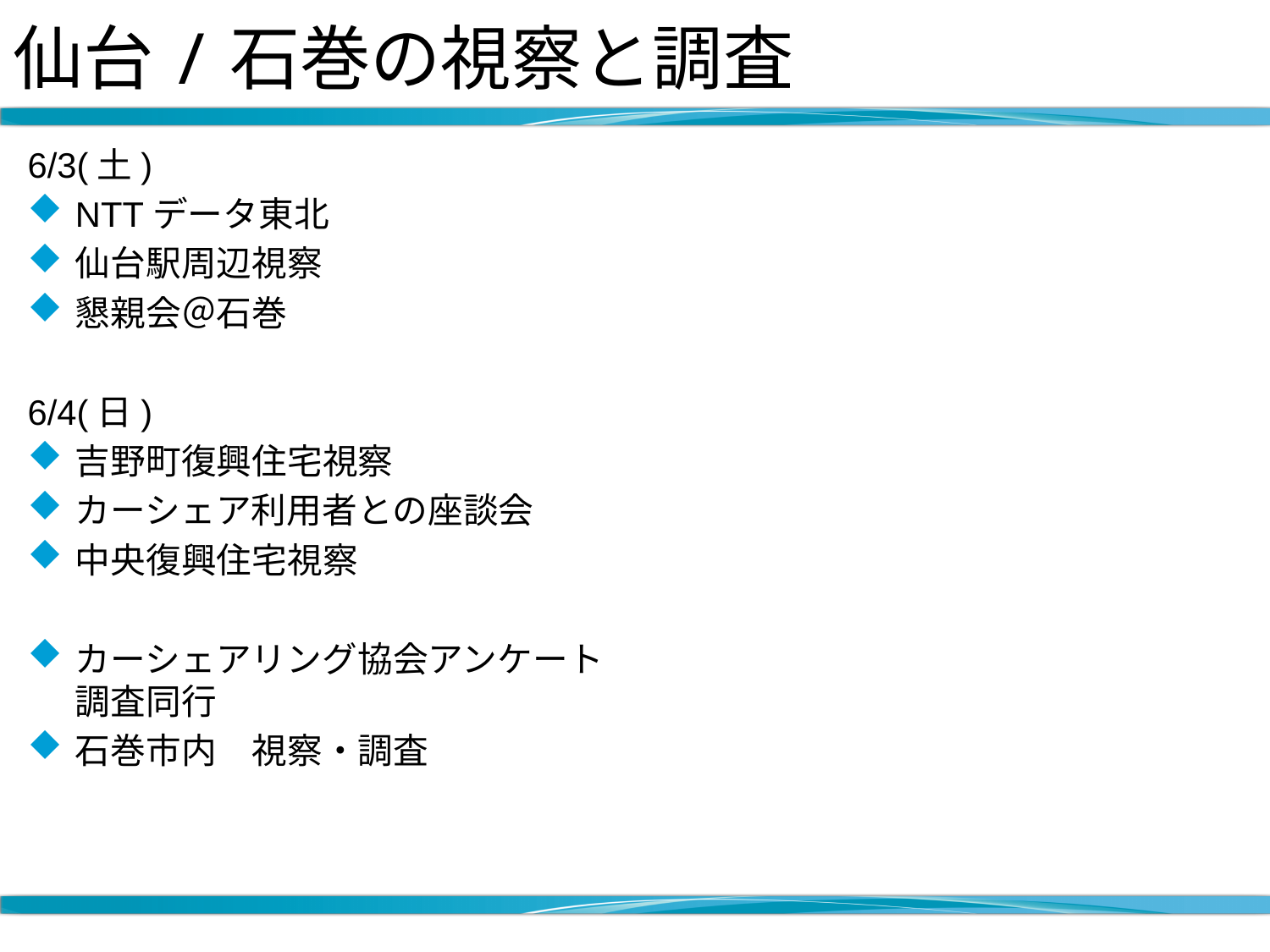

# 仙台/石巻の視察と調査
6/3(土)
NTTデータ東北
仙台駅周辺視察
懇親会＠石巻

6/4(日)
吉野町復興住宅視察
カーシェア利用者との座談会
中央復興住宅視察

カーシェアリング協会アンケート調査同行
石巻市内　視察・調査